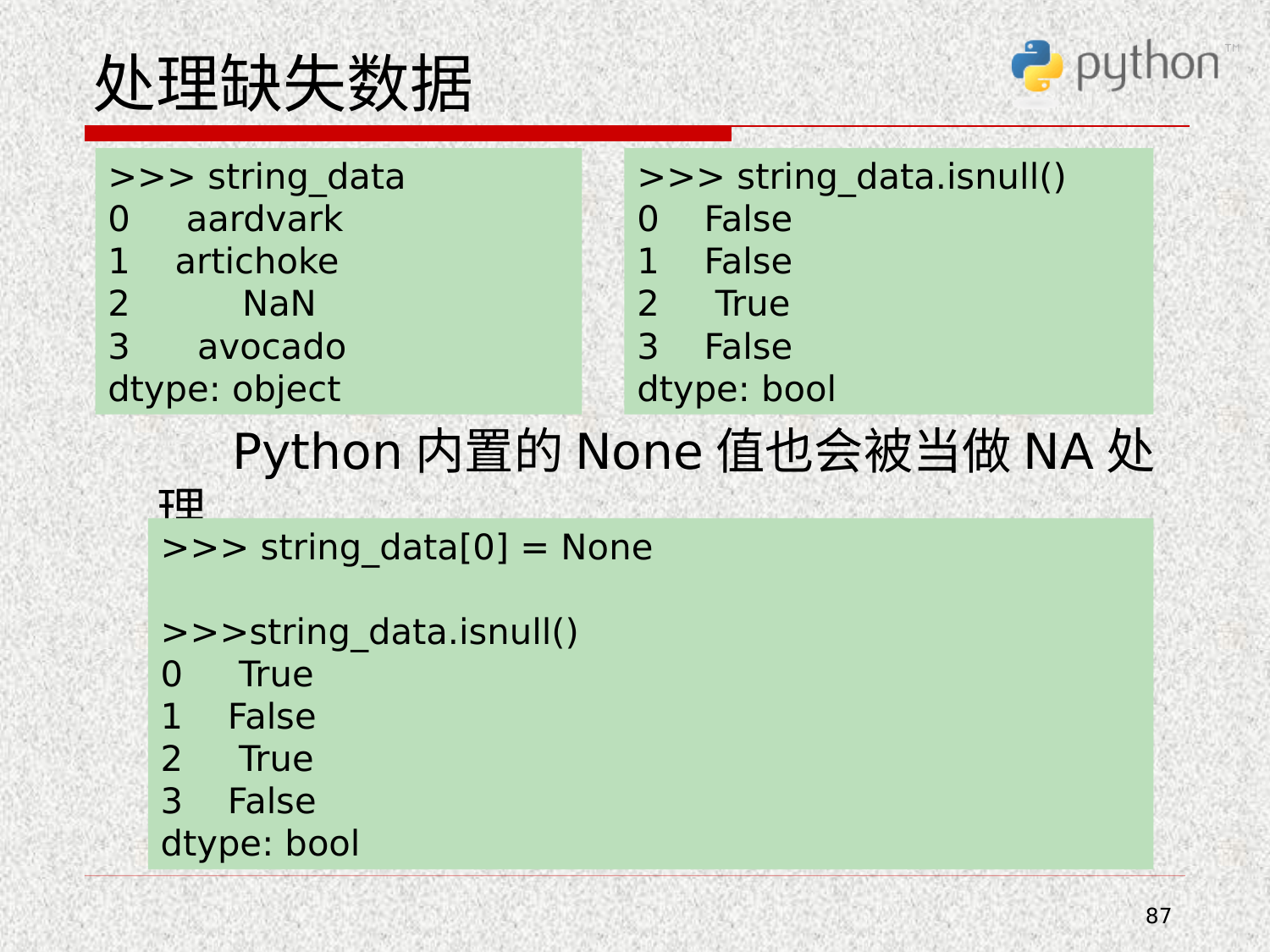

# 处理缺失数据

         Python内置的None值也会被当做NA处理

>>> string_data
0     aardvark
1    artichoke
2          NaN
3      avocado
dtype: object
>>> string_data.isnull()
0    False
1    False
2     True
3    False
dtype: bool
>>> string_data[0] = None

>>>string_data.isnull()
0     True
1    False
2     True
3    False
dtype: bool
87